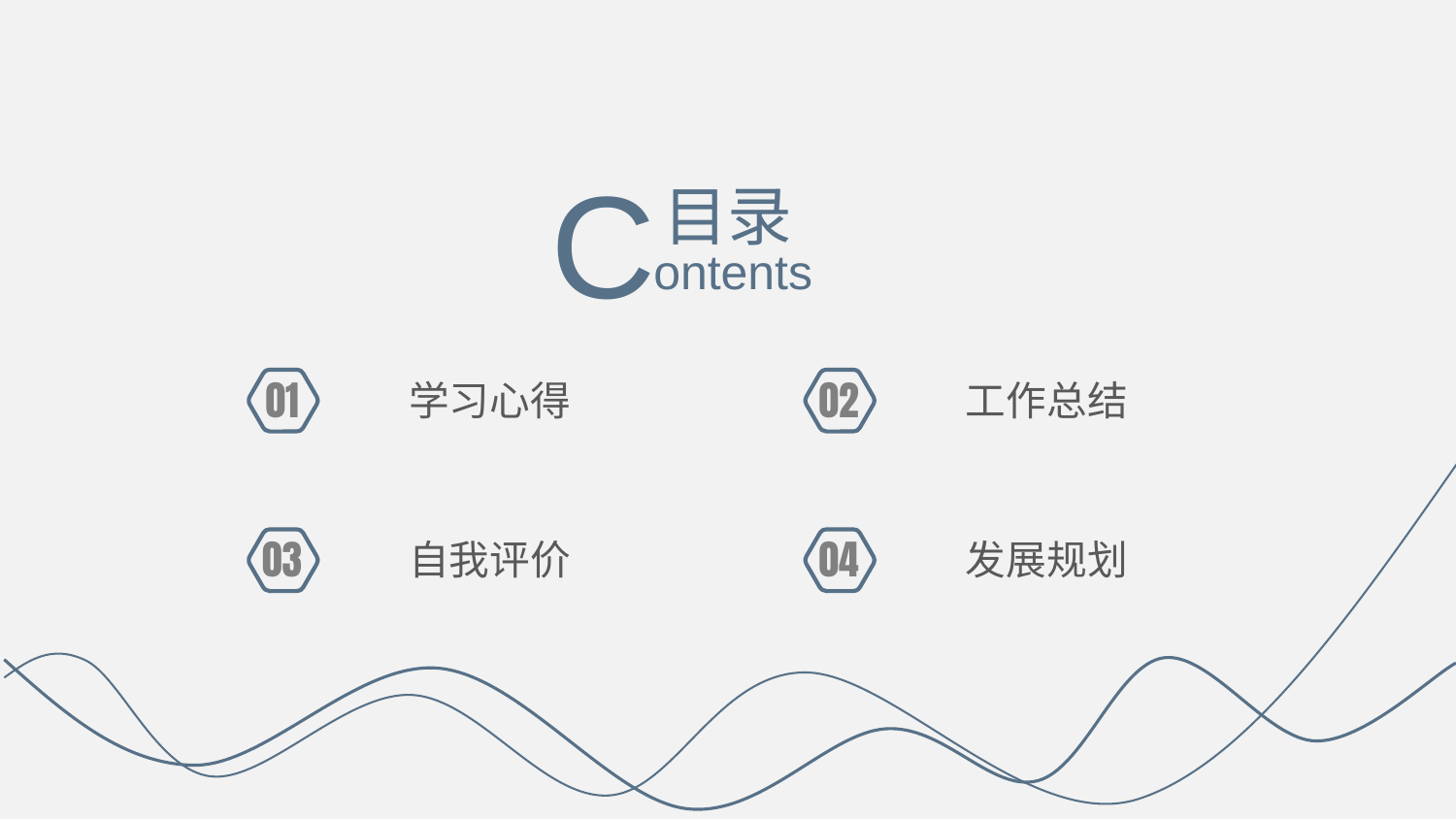

C
目录
ontents
学习心得
工作总结

01

02

自我评价
发展规划

03

04